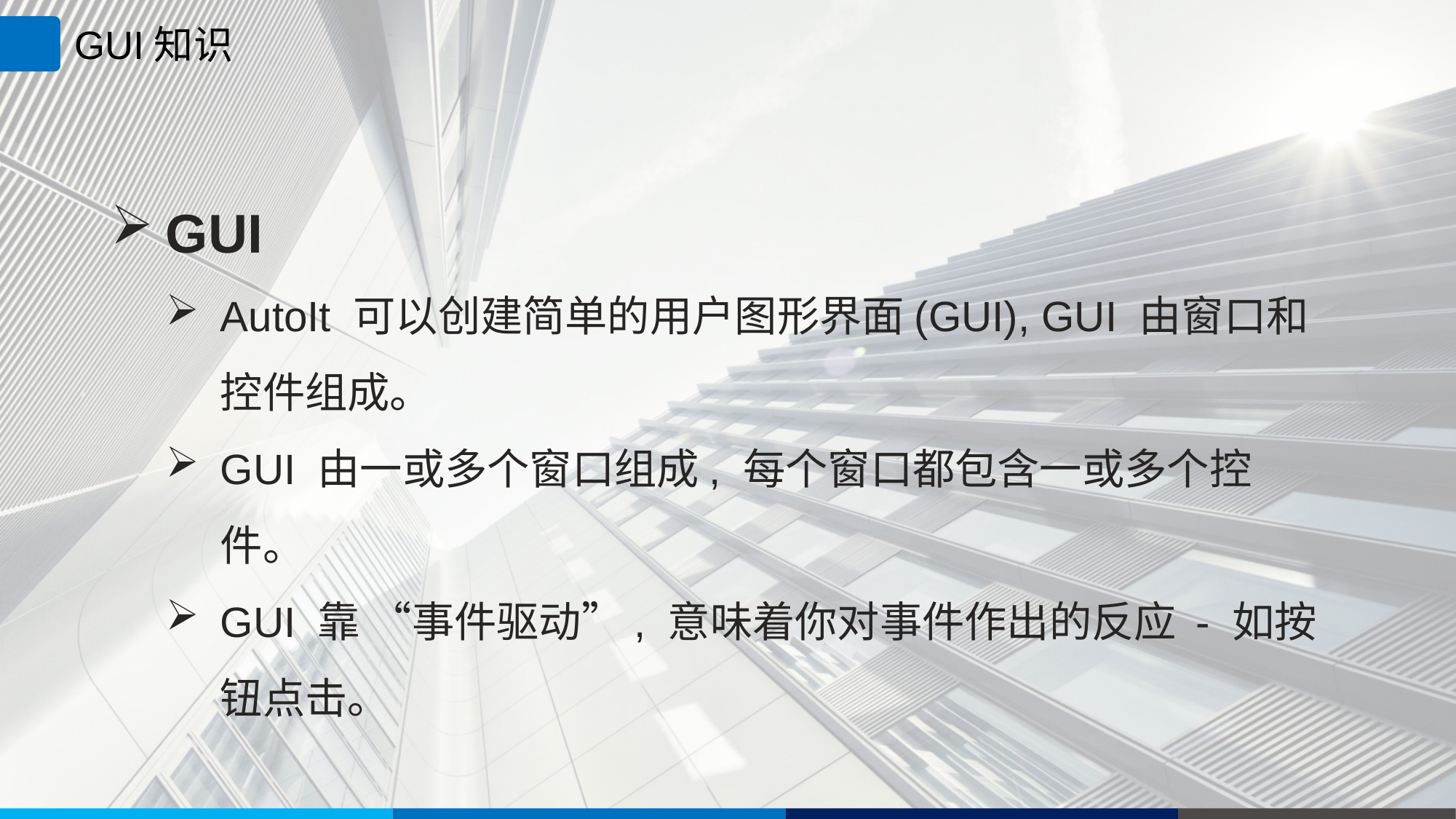

GUI知识

GUI
AutoIt 可以创建简单的用户图形界面(GUI), GUI 由窗口和控件组成。
GUI 由一或多个窗口组成, 每个窗口都包含一或多个控件。
GUI 靠 “事件驱动”, 意味着你对事件作出的反应 - 如按钮点击。